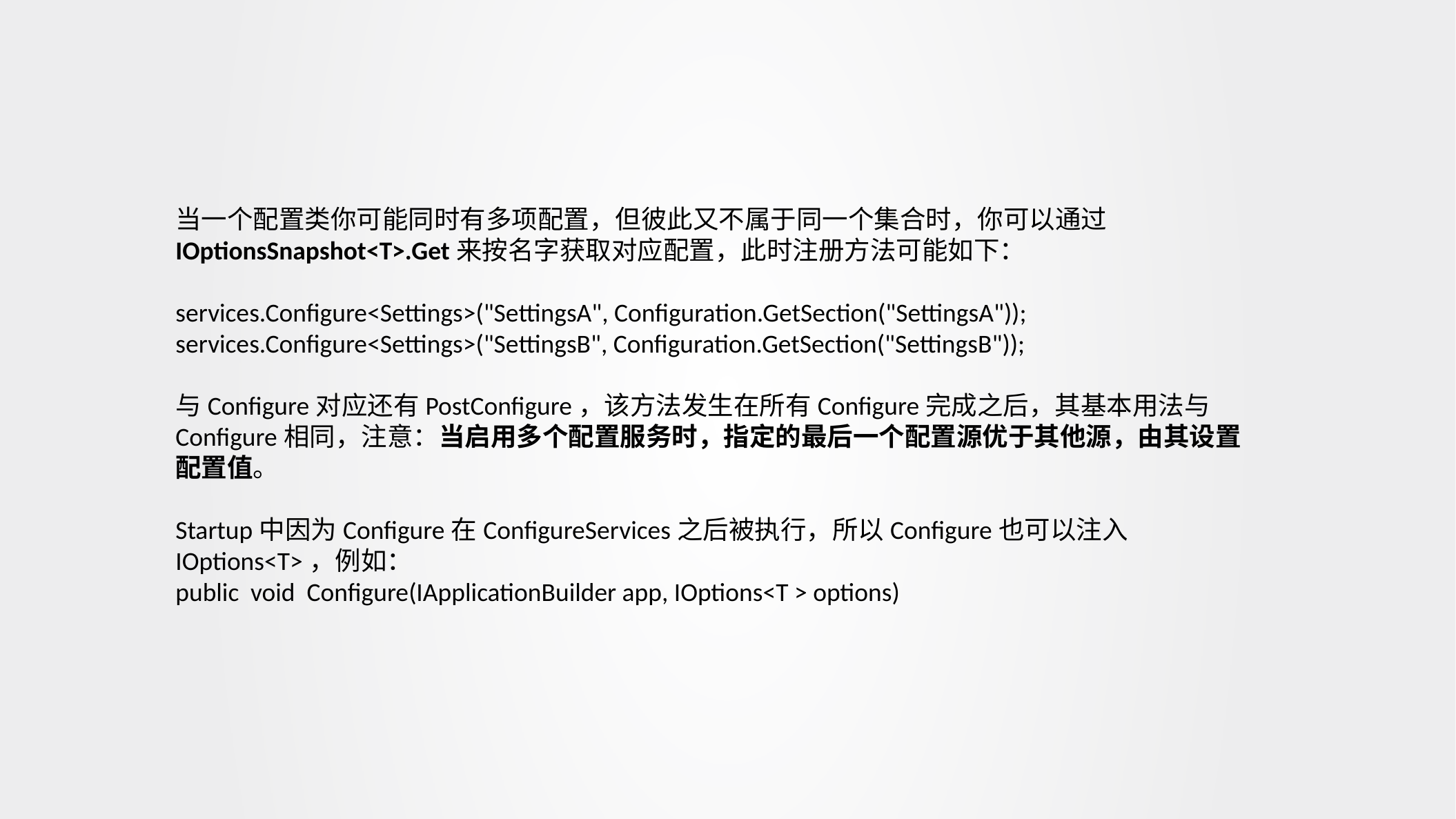

当一个配置类你可能同时有多项配置，但彼此又不属于同一个集合时，你可以通过IOptionsSnapshot<T>.Get来按名字获取对应配置，此时注册方法可能如下：

services.Configure<Settings>("SettingsA", Configuration.GetSection("SettingsA"));
services.Configure<Settings>("SettingsB", Configuration.GetSection("SettingsB"));

与Configure对应还有PostConfigure，该方法发生在所有Configure完成之后，其基本用法与Configure相同，注意：当启用多个配置服务时，指定的最后一个配置源优于其他源，由其设置配置值。

Startup中因为Configure在ConfigureServices之后被执行，所以Configure也可以注入IOptions<T>，例如：
public  void  Configure(IApplicationBuilder app, IOptions<T > options)